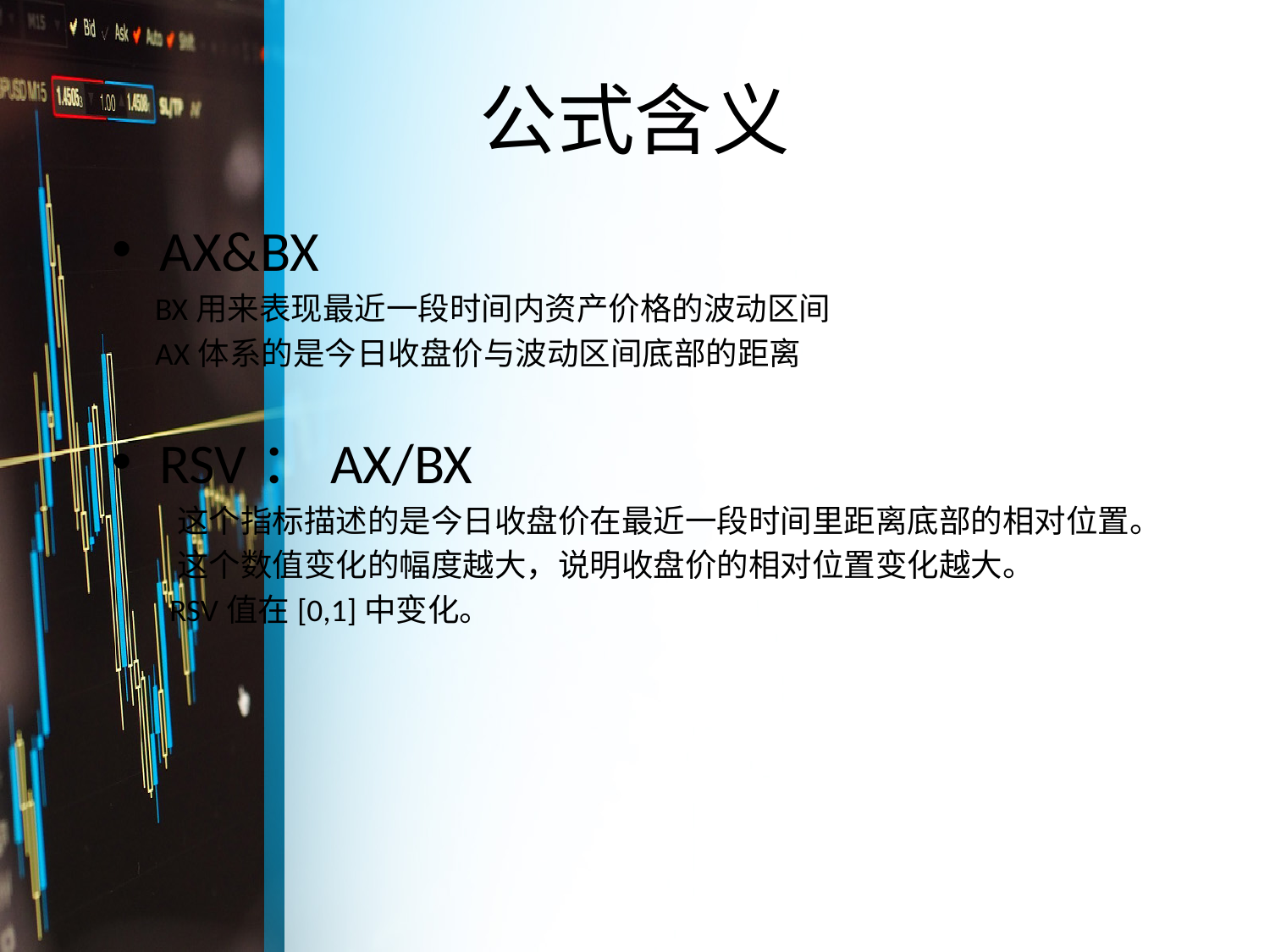

# 公式含义
AX&BX
      BX用来表现最近一段时间内资产价格的波动区间
      AX体系的是今日收盘价与波动区间底部的距离

RSV：AX/BX
        这个指标描述的是今日收盘价在最近一段时间里距离底部的相对位置。
        这个数值变化的幅度越大，说明收盘价的相对位置变化越大。
        RSV值在[0,1]中变化。